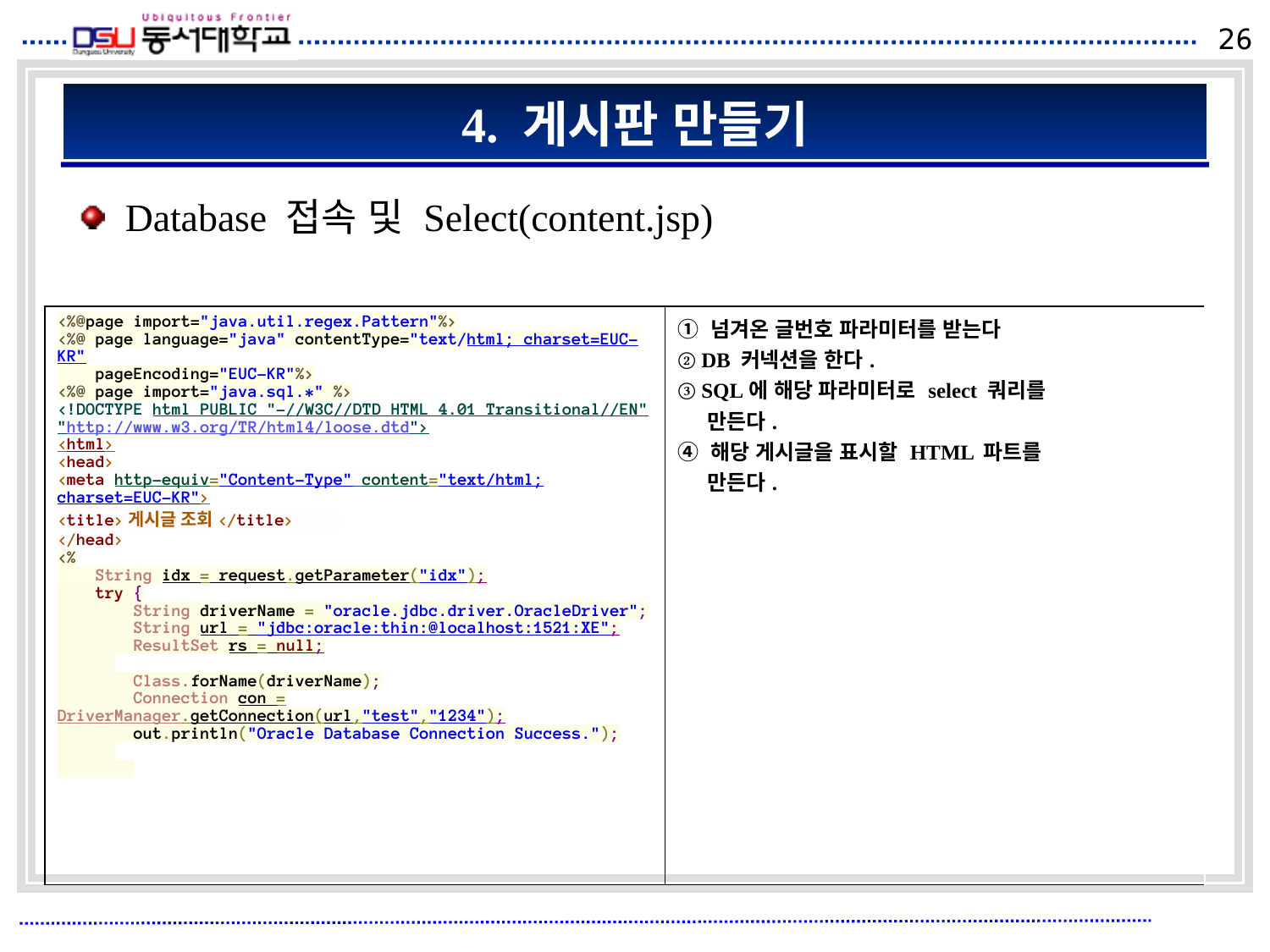

# 4. 게시판 만들기
Database 접속 및 Select(content.jsp)
| <%@page import="java.util.regex.Pattern"%> <%@ page language="java" contentType="text/html; charset=EUC-KR" pageEncoding="EUC-KR"%> <%@ page import="java.sql.\*" %> <!DOCTYPE html PUBLIC "-//W3C//DTD HTML 4.01 Transitional//EN" "http://www.w3.org/TR/html4/loose.dtd"> <html> <head> <meta http-equiv="Content-Type" content="text/html; charset=EUC-KR"> <title>게시글 조회</title> </head> <% String idx = request.getParameter("idx"); try { String driverName = "oracle.jdbc.driver.OracleDriver"; String url = "jdbc:oracle:thin:@localhost:1521:XE"; ResultSet rs = null; Class.forName(driverName); Connection con = DriverManager.getConnection(url,"test","1234"); out.println("Oracle Database Connection Success."); | ① 넘겨온 글번호 파라미터를 받는다 ② DB 커넥션을 한다. ③ SQL에 해당 파라미터로 select 쿼리를 만든다. ④ 해당 게시글을 표시할 HTML 파트를 만든다. |
| --- | --- |